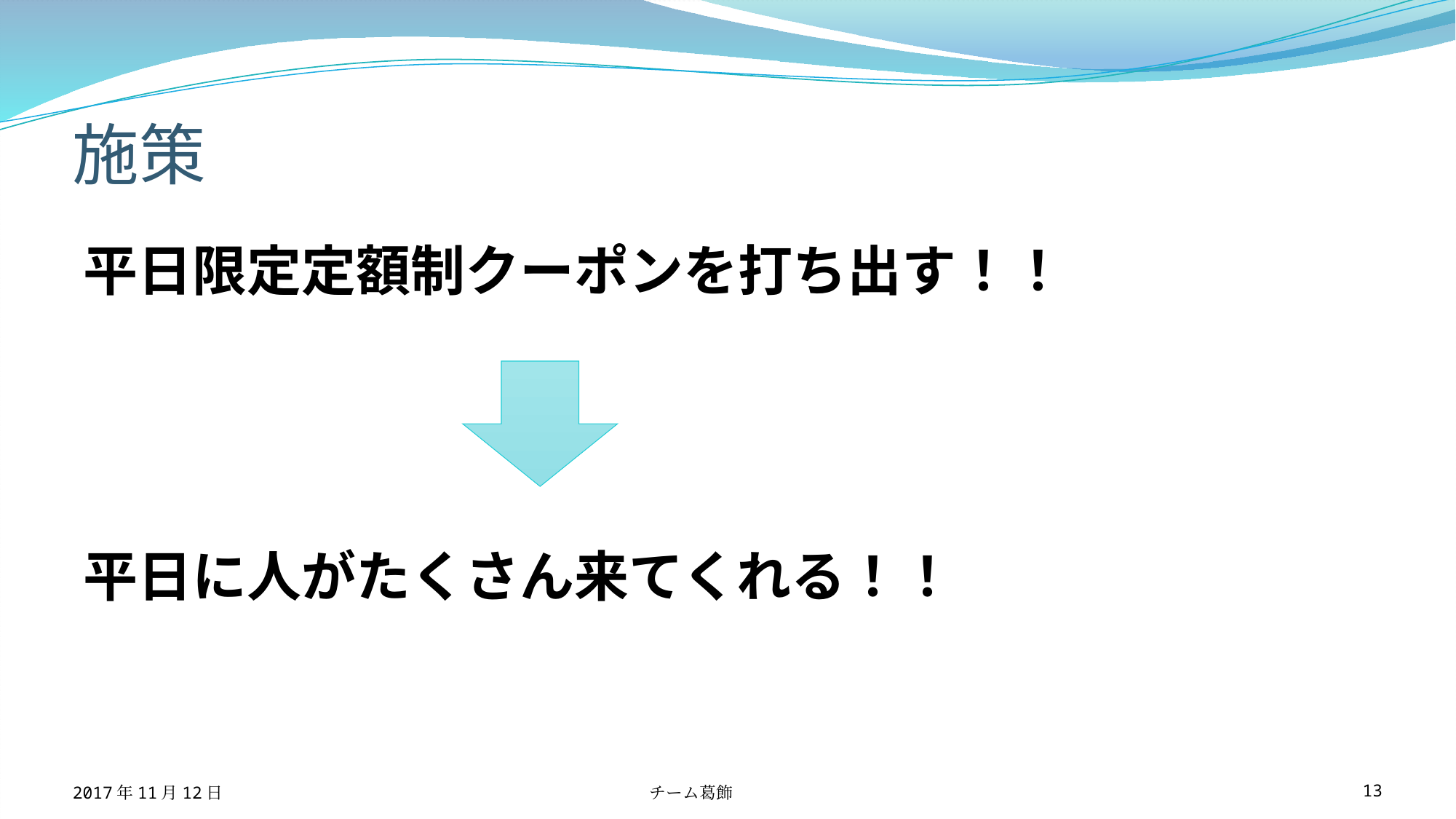

# 施策
平日限定定額制クーポンを打ち出す！！

平日に人がたくさん来てくれる！！

2017年11月12日
チーム葛飾
13